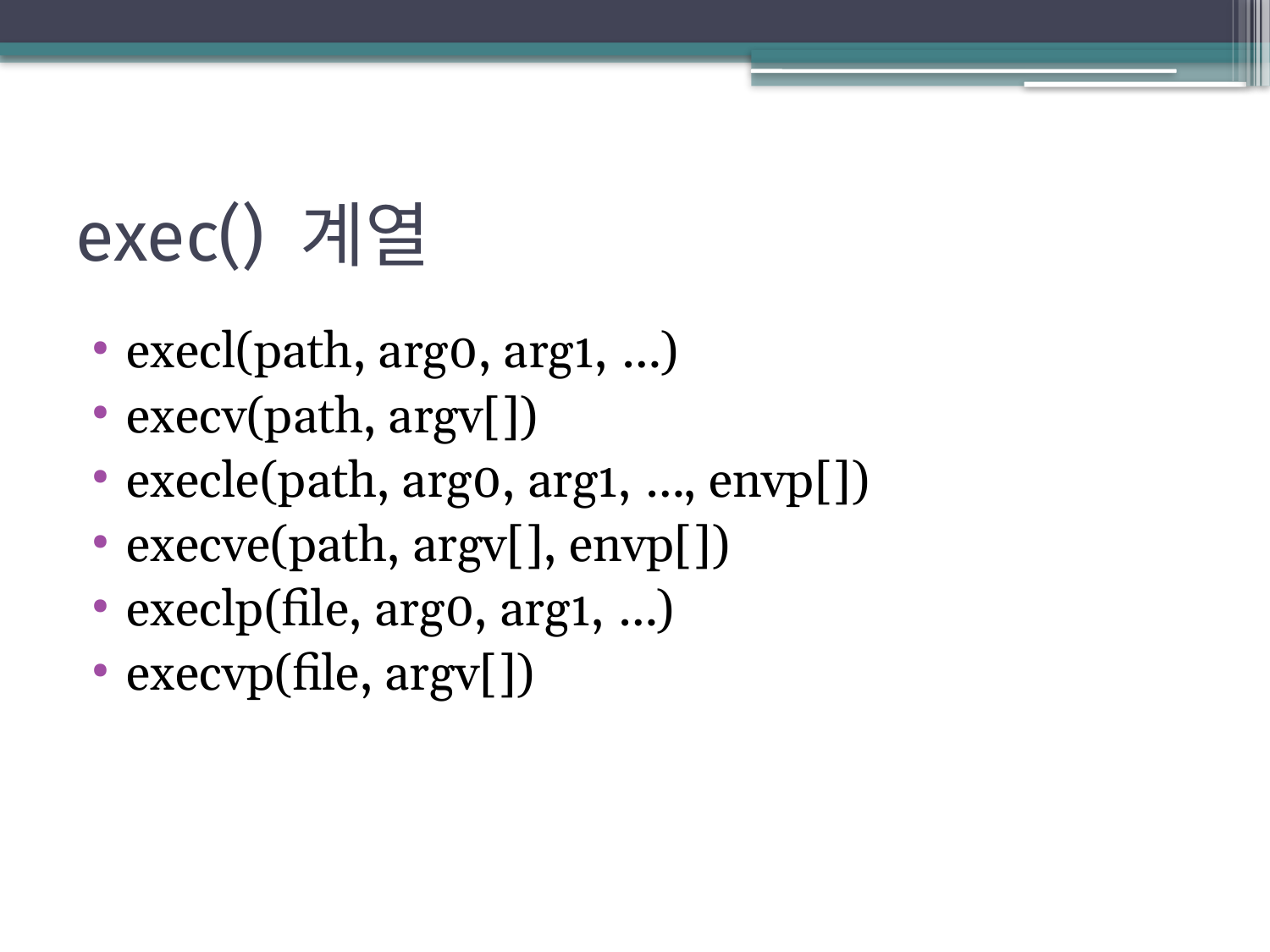

# exec() 계열
execl(path, arg0, arg1, …)
execv(path, argv[])
execle(path, arg0, arg1, …, envp[])
execve(path, argv[], envp[])
execlp(file, arg0, arg1, …)
execvp(file, argv[])